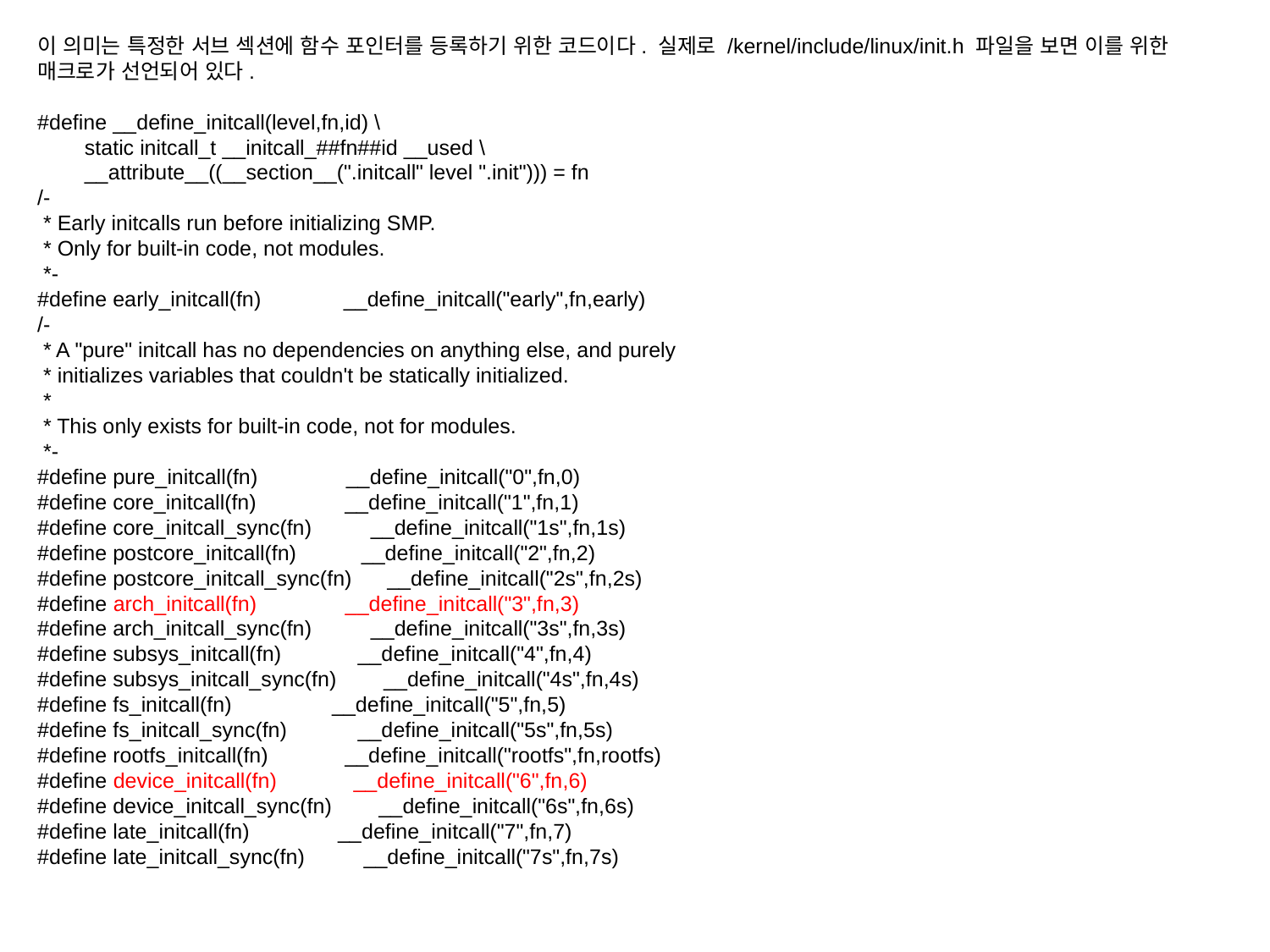

이 의미는 특정한 서브 섹션에 함수 포인터를 등록하기 위한 코드이다. 실제로 /kernel/include/linux/init.h 파일을 보면 이를 위한 매크로가 선언되어 있다.

#define __define_initcall(level,fn,id) \
        static initcall_t __initcall_##fn##id __used \
        __attribute__((__section__(".initcall" level ".init"))) = fn
/-
 * Early initcalls run before initializing SMP.
 * Only for built-in code, not modules.
 *-
#define early_initcall(fn)              __define_initcall("early",fn,early)
/-
 * A "pure" initcall has no dependencies on anything else, and purely
 * initializes variables that couldn't be statically initialized.
 *
 * This only exists for built-in code, not for modules.
 *-
#define pure_initcall(fn)               __define_initcall("0",fn,0)
#define core_initcall(fn)               __define_initcall("1",fn,1)
#define core_initcall_sync(fn)          __define_initcall("1s",fn,1s)
#define postcore_initcall(fn)           __define_initcall("2",fn,2)
#define postcore_initcall_sync(fn)      __define_initcall("2s",fn,2s)
#define arch_initcall(fn)               __define_initcall("3",fn,3)
#define arch_initcall_sync(fn)          __define_initcall("3s",fn,3s)
#define subsys_initcall(fn)             __define_initcall("4",fn,4)
#define subsys_initcall_sync(fn)        __define_initcall("4s",fn,4s)
#define fs_initcall(fn)                 __define_initcall("5",fn,5)
#define fs_initcall_sync(fn)            __define_initcall("5s",fn,5s)
#define rootfs_initcall(fn)             __define_initcall("rootfs",fn,rootfs)
#define device_initcall(fn)             __define_initcall("6",fn,6)
#define device_initcall_sync(fn)        __define_initcall("6s",fn,6s)
#define late_initcall(fn)               __define_initcall("7",fn,7)
#define late_initcall_sync(fn)          __define_initcall("7s",fn,7s)